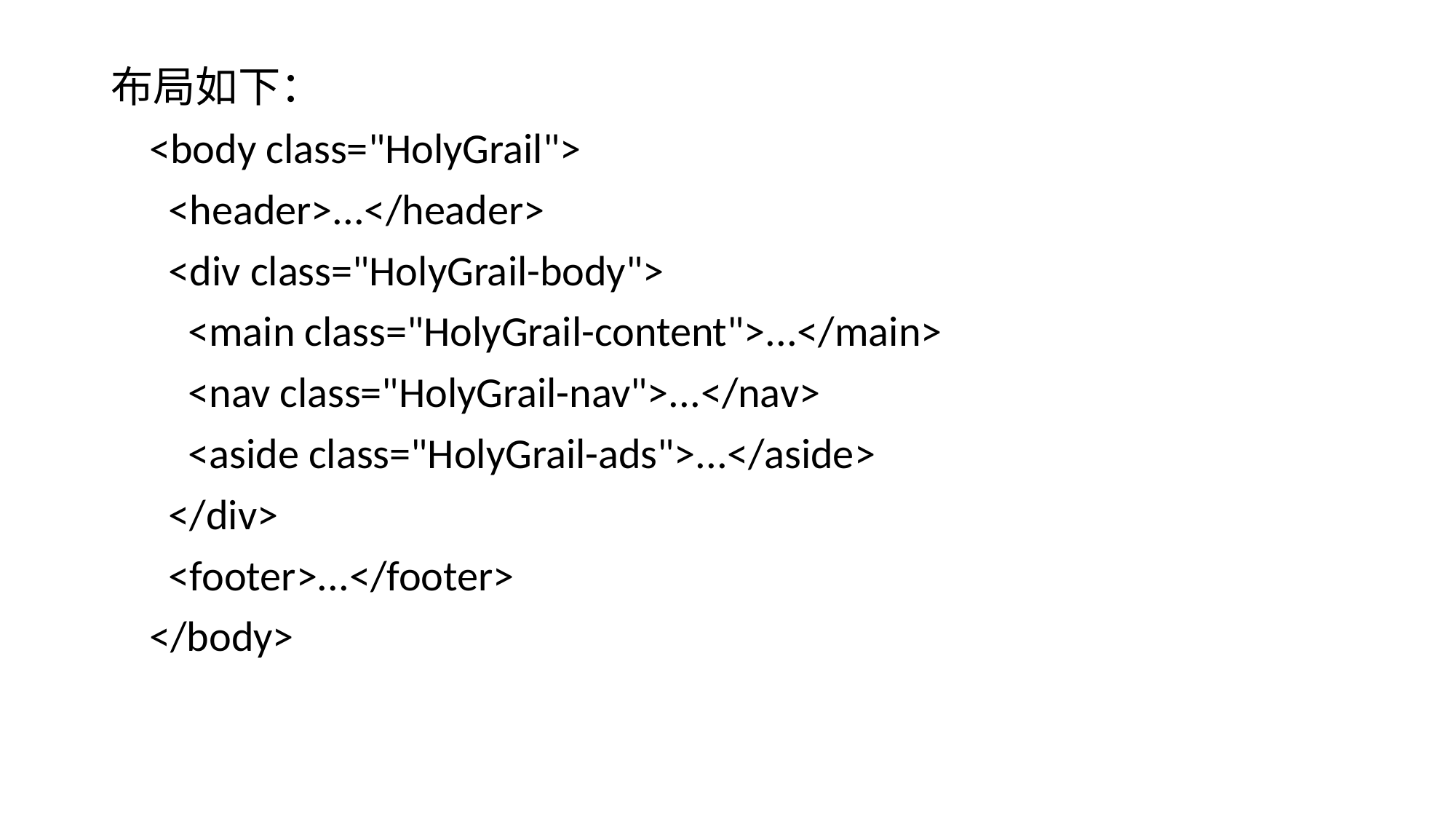

布局如下：
    <body class="HolyGrail">
      <header>...</header>
      <div class="HolyGrail-body">
        <main class="HolyGrail-content">...</main>
        <nav class="HolyGrail-nav">...</nav>
        <aside class="HolyGrail-ads">...</aside>
      </div>
      <footer>...</footer>
    </body>